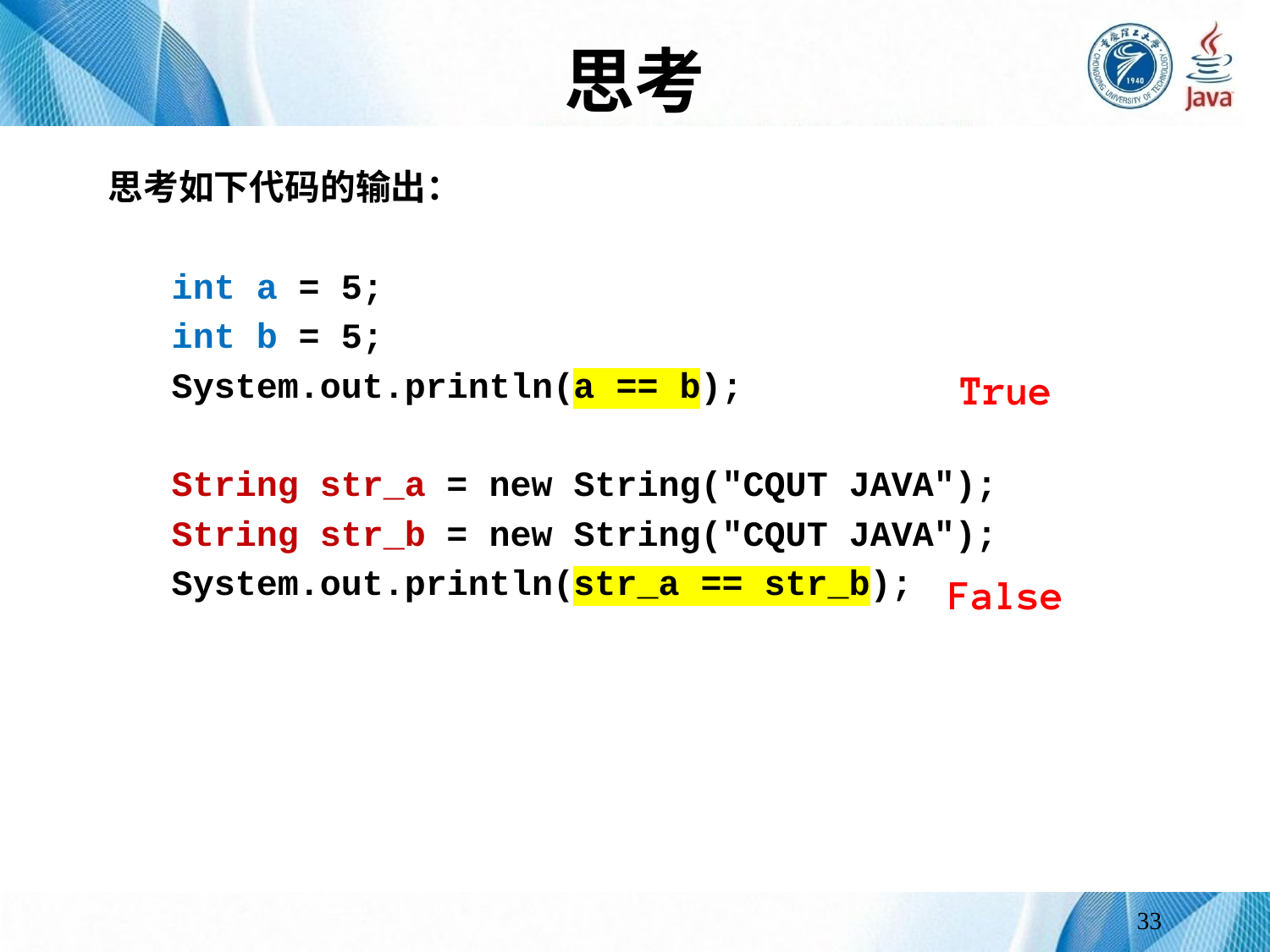

# 思考
思考如下代码的输出：

int a = 5;
int b = 5;
System.out.println(a == b);

String str_a = new String("CQUT JAVA");
String str_b = new String("CQUT JAVA");
System.out.println(str_a == str_b);
True
False
33